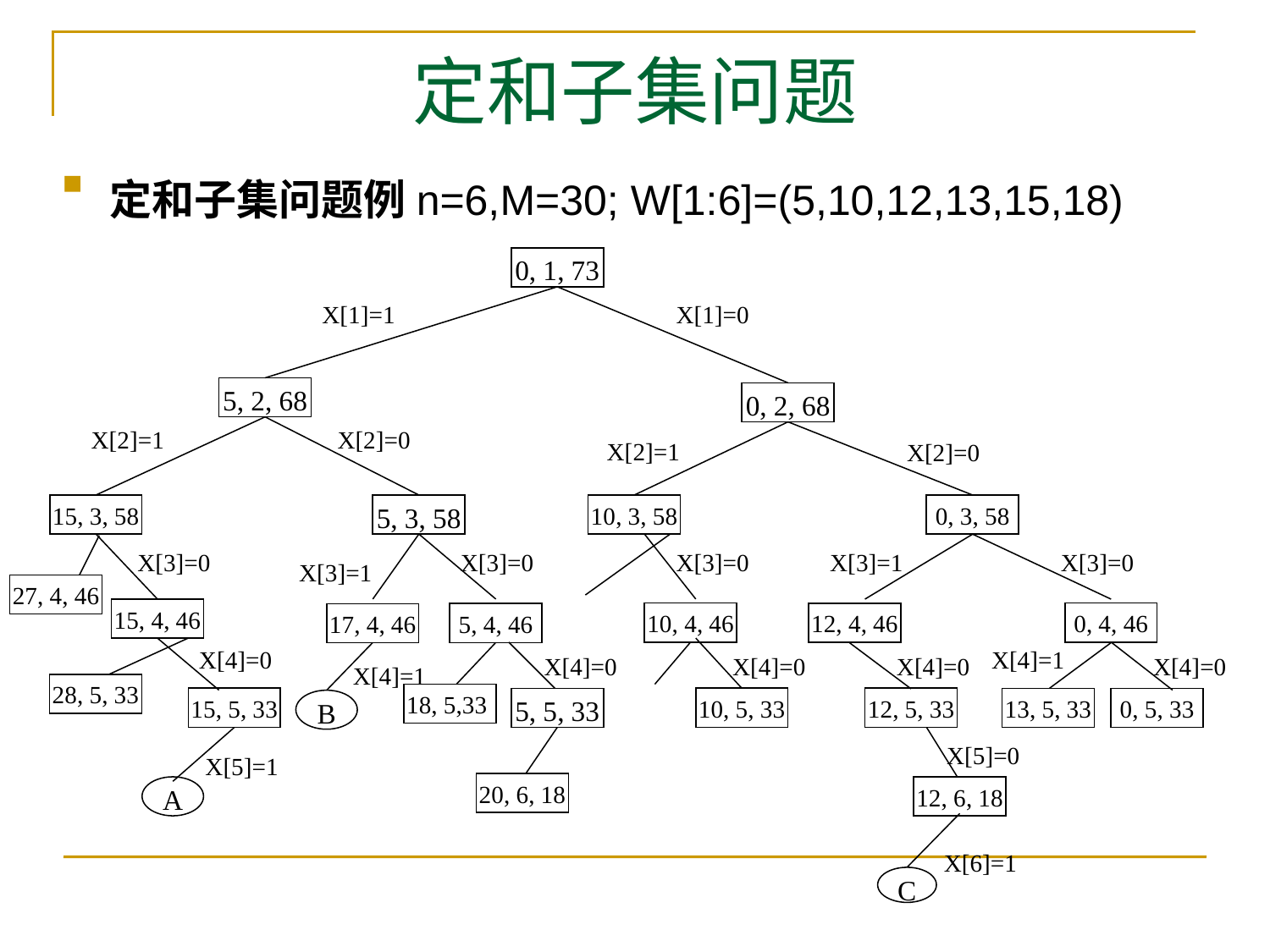

# 定和子集问题
定和子集问题例n=6,M=30; W[1:6]=(5,10,12,13,15,18)
0, 1, 73

5, 2, 68

15, 3, 58
5, 3, 58
10, 3, 58
0, 3, 58

15, 4, 46
10, 4, 46
0, 4, 46
12, 4, 46
5, 4, 46
17, 4, 46

15, 5, 33
10, 5, 33
12, 5, 33
5, 5, 33
13, 5, 33
0, 5, 33
B

A
0, 2, 68
12, 6, 18

X[6]=1
C
X[1]=0
X[1]=1
X[2]=1
X[2]=0
X[2]=1
X[2]=0
X[3]=0
X[3]=0
X[3]=0
X[3]=1
X[3]=0
X[3]=1
X[4]=0
X[4]=1
X[4]=0
X[4]=0
X[4]=0
X[4]=0
X[4]=1
X[5]=0
X[5]=1
27, 4, 46
28, 5, 33
18, 5,33
20, 6, 18